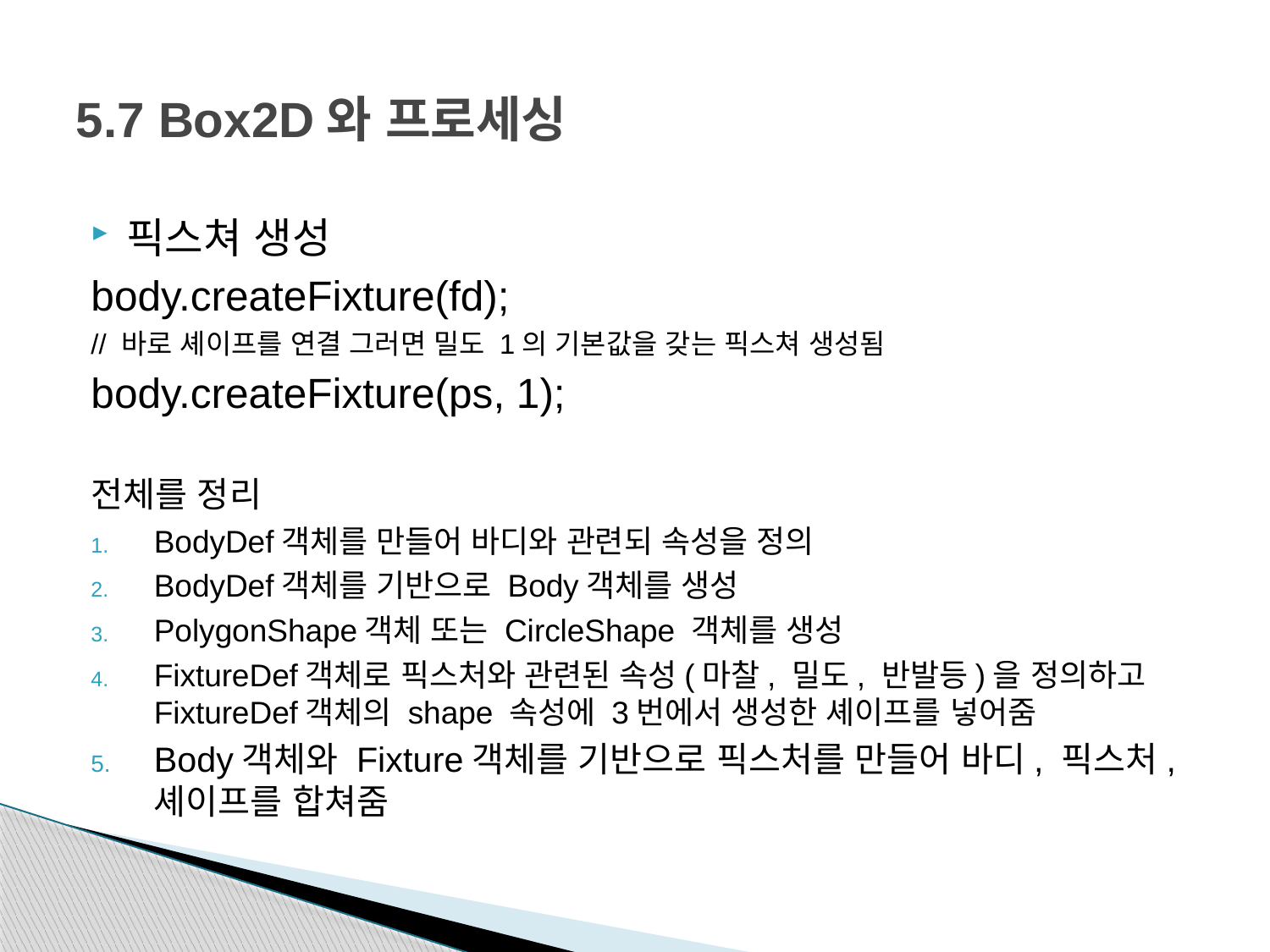

# 5.7 Box2D와 프로세싱
픽스쳐 생성
body.createFixture(fd);
// 바로 셰이프를 연결 그러면 밀도 1의 기본값을 갖는 픽스쳐 생성됨
body.createFixture(ps, 1);

전체를 정리
BodyDef객체를 만들어 바디와 관련되 속성을 정의
BodyDef객체를 기반으로 Body객체를 생성
PolygonShape객체 또는 CircleShape 객체를 생성
FixtureDef객체로 픽스처와 관련된 속성(마찰, 밀도, 반발등)을 정의하고 FixtureDef객체의 shape 속성에 3번에서 생성한 셰이프를 넣어줌
Body객체와 Fixture객체를 기반으로 픽스처를 만들어 바디, 픽스처, 셰이프를 합쳐줌